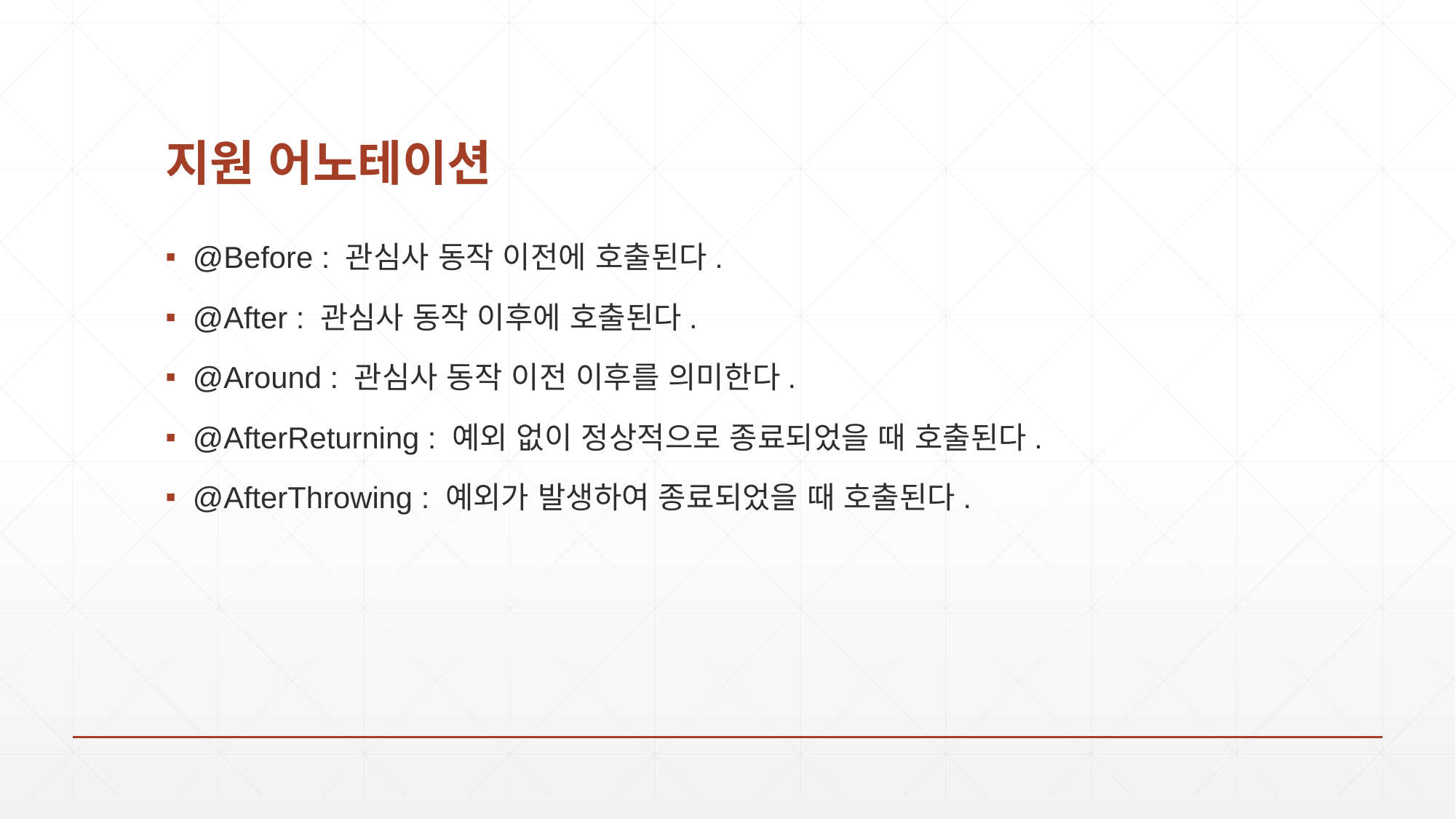

# 지원 어노테이션
@Before : 관심사 동작 이전에 호출된다.
@After : 관심사 동작 이후에 호출된다.
@Around : 관심사 동작 이전 이후를 의미한다.
@AfterReturning : 예외 없이 정상적으로 종료되었을 때 호출된다.
@AfterThrowing : 예외가 발생하여 종료되었을 때 호출된다.